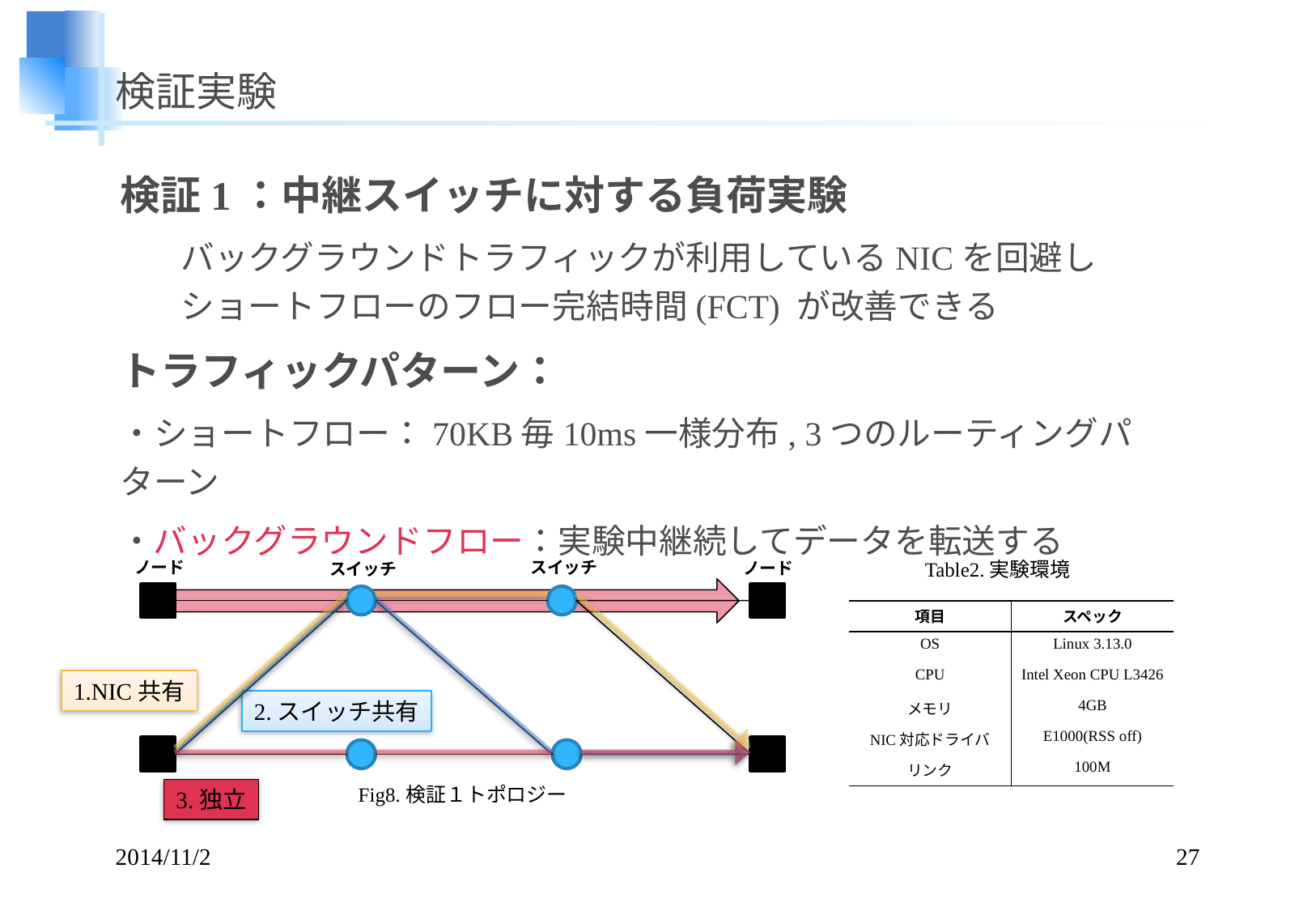

# 検証実験
検証1：中継スイッチに対する負荷実験
バックグラウンドトラフィックが利用しているNICを回避しショートフローのフロー完結時間(FCT) が改善できる
トラフィックパターン：
・ショートフロー：70KB毎10ms一様分布, 3つのルーティングパターン
・バックグラウンドフロー：実験中継続してデータを転送する

ノード
スイッチ
Table2.実験環境
ノード
スイッチ

| 項目 | スペック |
| --- | --- |
| OS | Linux 3.13.0 |
| CPU | Intel Xeon CPU L3426 |
| メモリ | 4GB |
| NIC対応ドライバ | E1000(RSS off) |
| リンク | 100M |
1.NIC共有
2.スイッチ共有

Fig8.検証１トポロジー
3.独立
2014/11/2
27